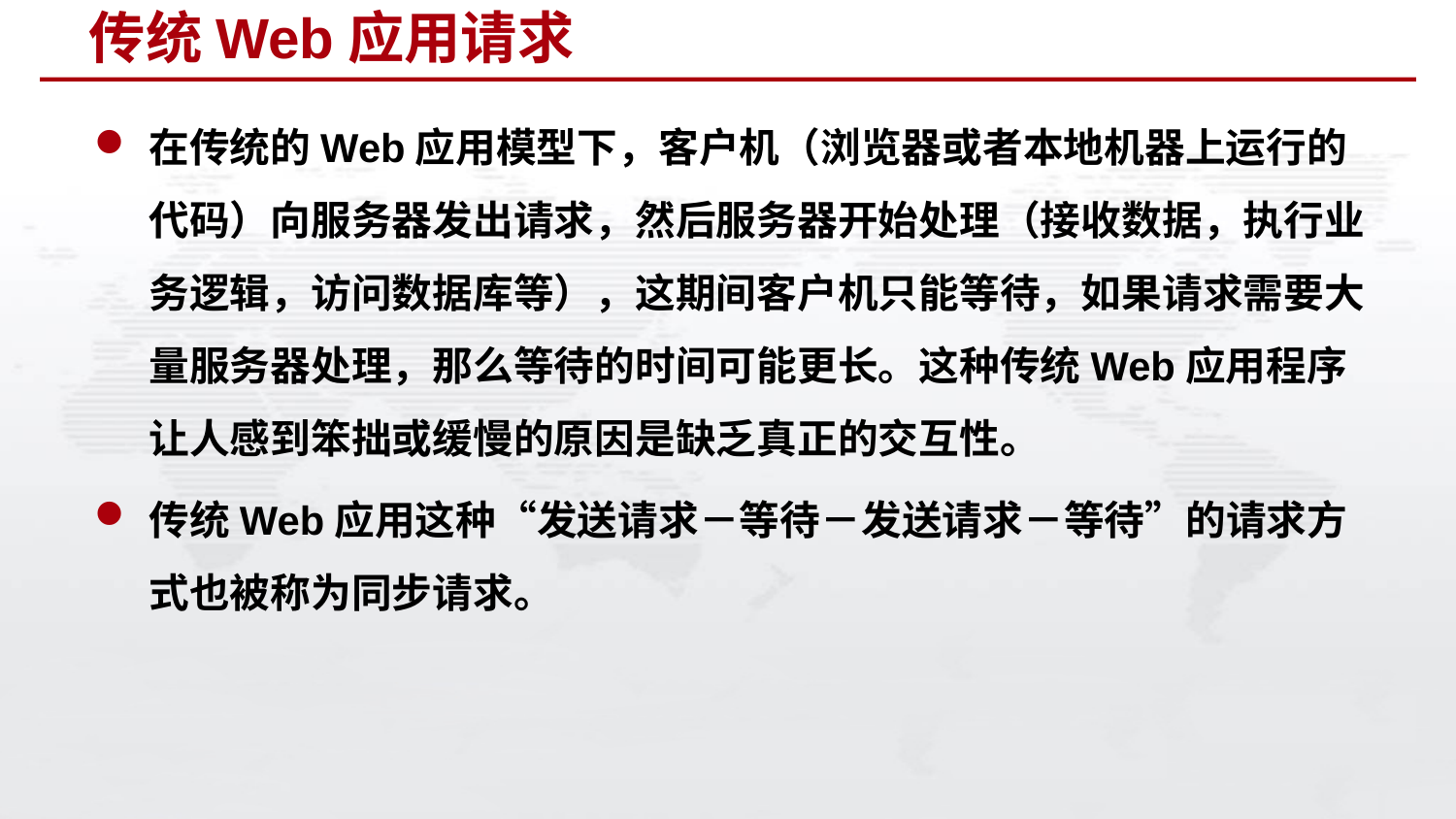

# 传统Web应用请求
在传统的Web应用模型下，客户机（浏览器或者本地机器上运行的代码）向服务器发出请求，然后服务器开始处理（接收数据，执行业务逻辑，访问数据库等），这期间客户机只能等待，如果请求需要大量服务器处理，那么等待的时间可能更长。这种传统Web应用程序让人感到笨拙或缓慢的原因是缺乏真正的交互性。
传统Web应用这种“发送请求－等待－发送请求－等待”的请求方式也被称为同步请求。